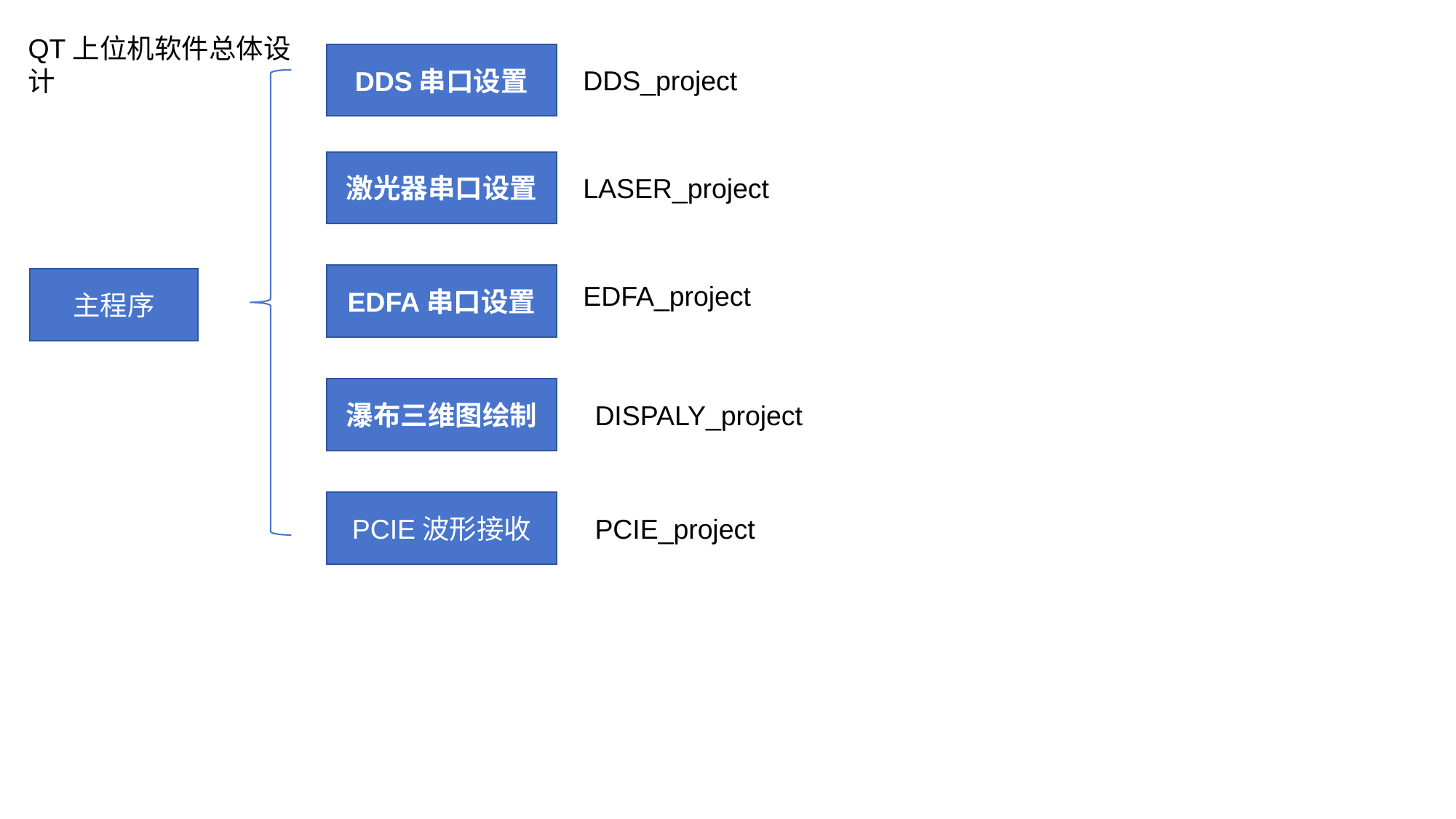

QT上位机软件总体设计
DDS串口设置
DDS_project

激光器串口设置
LASER_project
EDFA串口设置
主程序
EDFA_project
瀑布三维图绘制
DISPALY_project
PCIE波形接收
PCIE_project